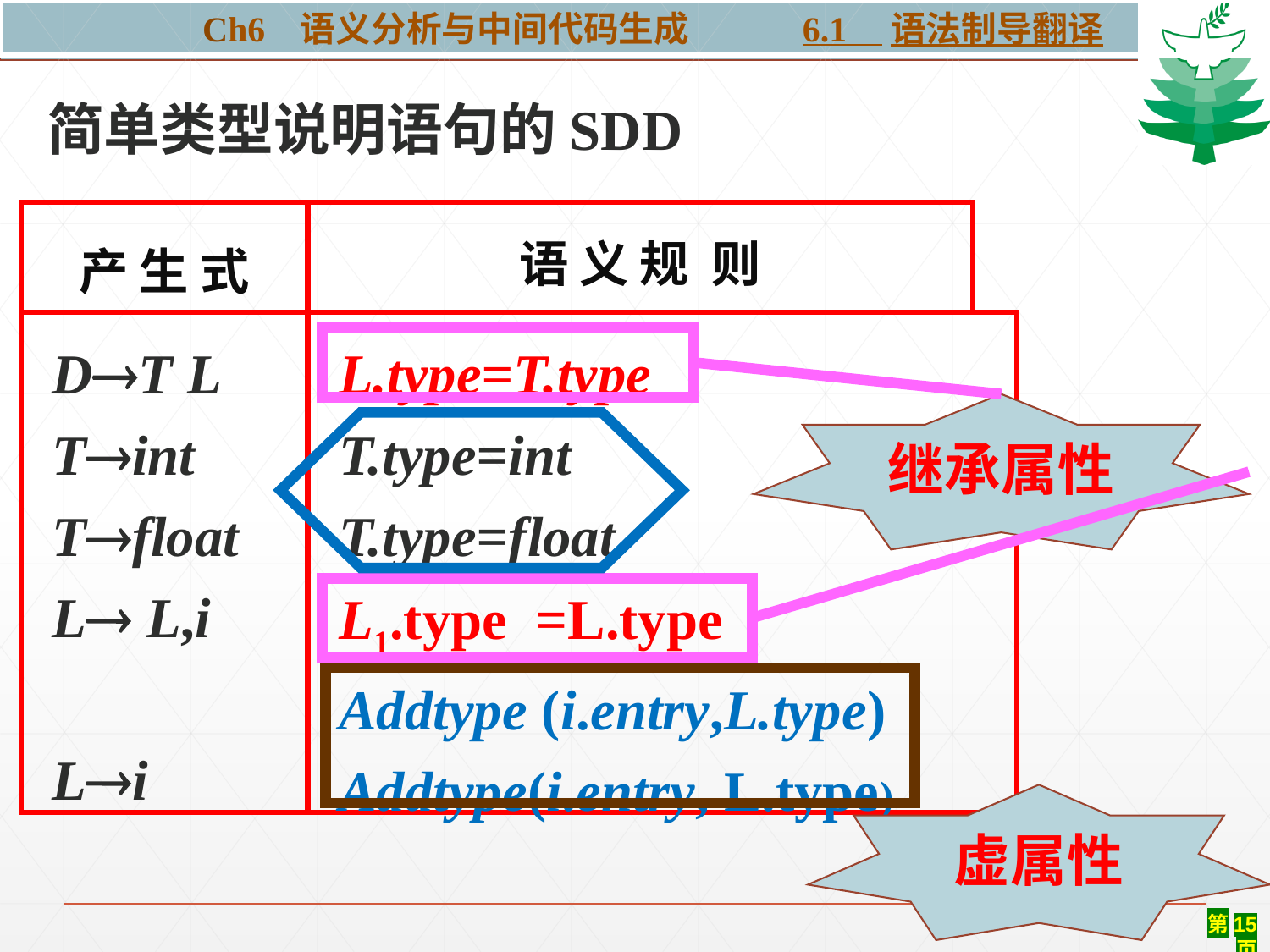

Ch6   语义分析与中间代码生成             6.1    语法制导翻译
简单类型说明语句的SDD

产 生 式

语 义 规  则

D→T L
T→int
T→float
L→ L,i

L→i
L.type=T.type
T.type=int
T.type=float
L1.type  =L.type
Addtype (i.entry,L.type)
Addtype(i.entry, L.type)

继承属性

虚属性